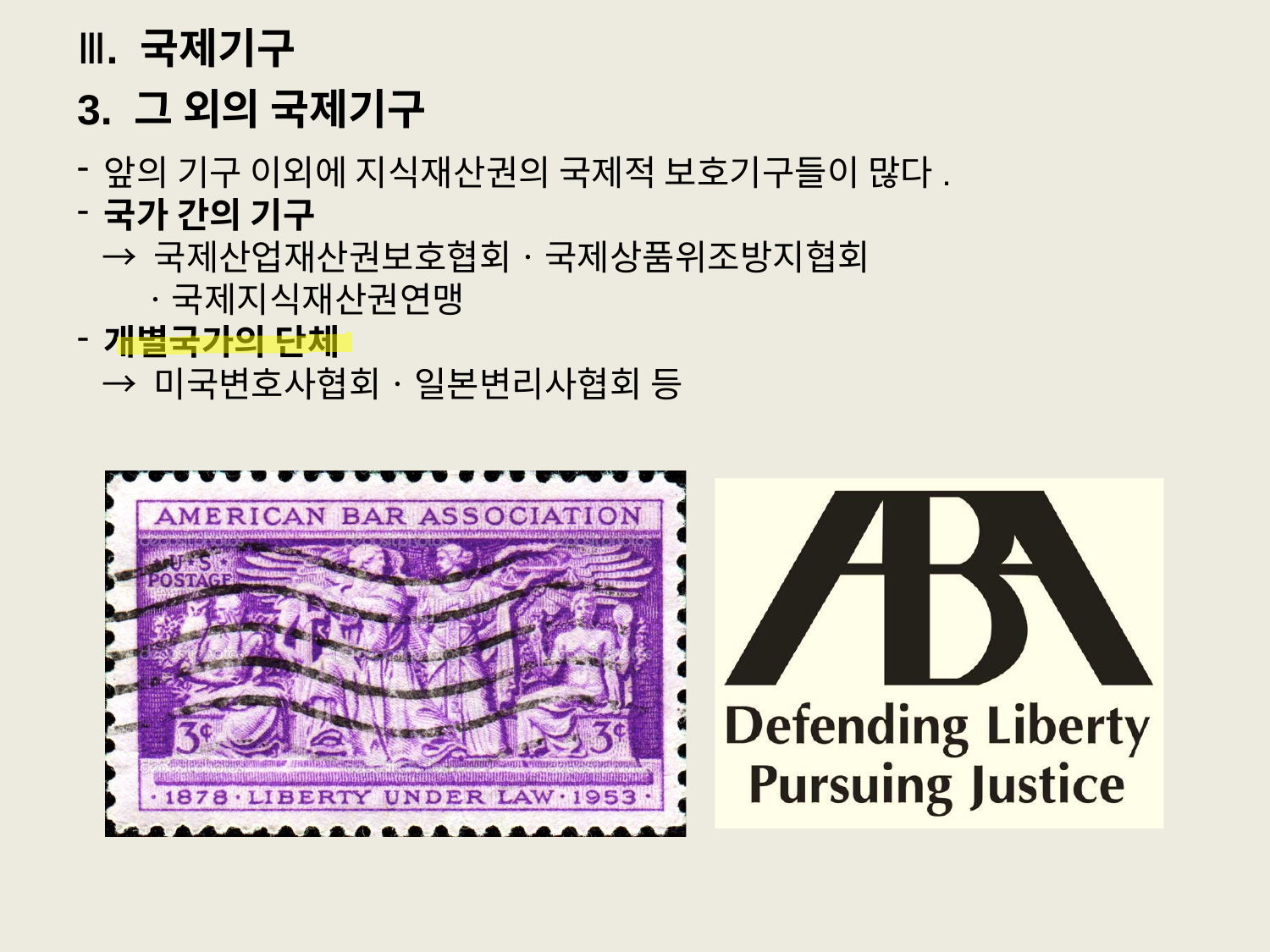

# Ⅲ. 국제기구
3. 그 외의 국제기구
앞의 기구 이외에 지식재산권의 국제적 보호기구들이 많다.
국가 간의 기구
→ 국제산업재산권보호협회ㆍ국제상품위조방지협회  ㆍ국제지식재산권연맹
개별국가의 단체
→ 미국변호사협회ㆍ일본변리사협회 등